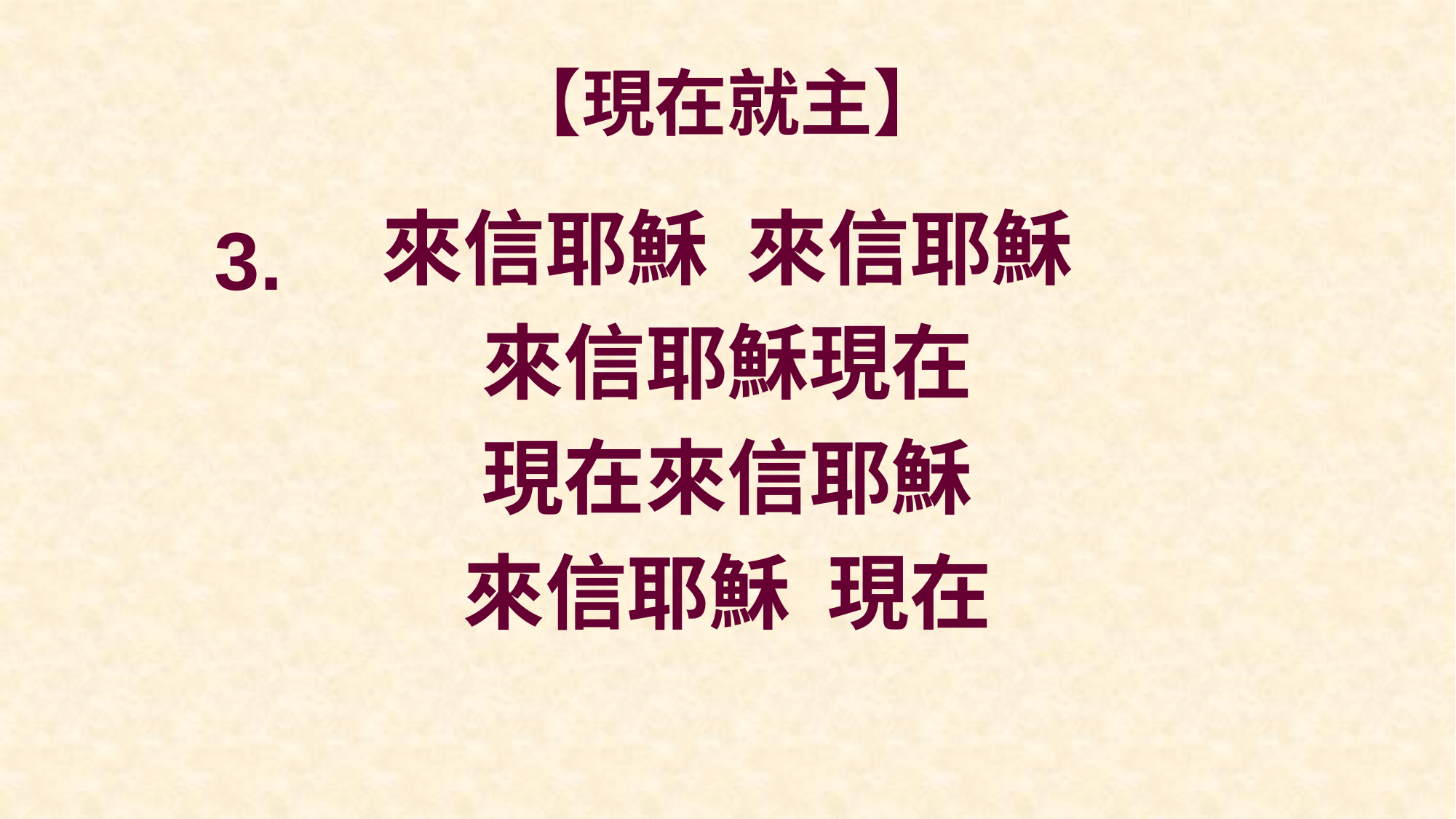

# 【現在就主】
來信耶穌  來信耶穌
來信耶穌現在
現在來信耶穌
來信耶穌  現在
3.